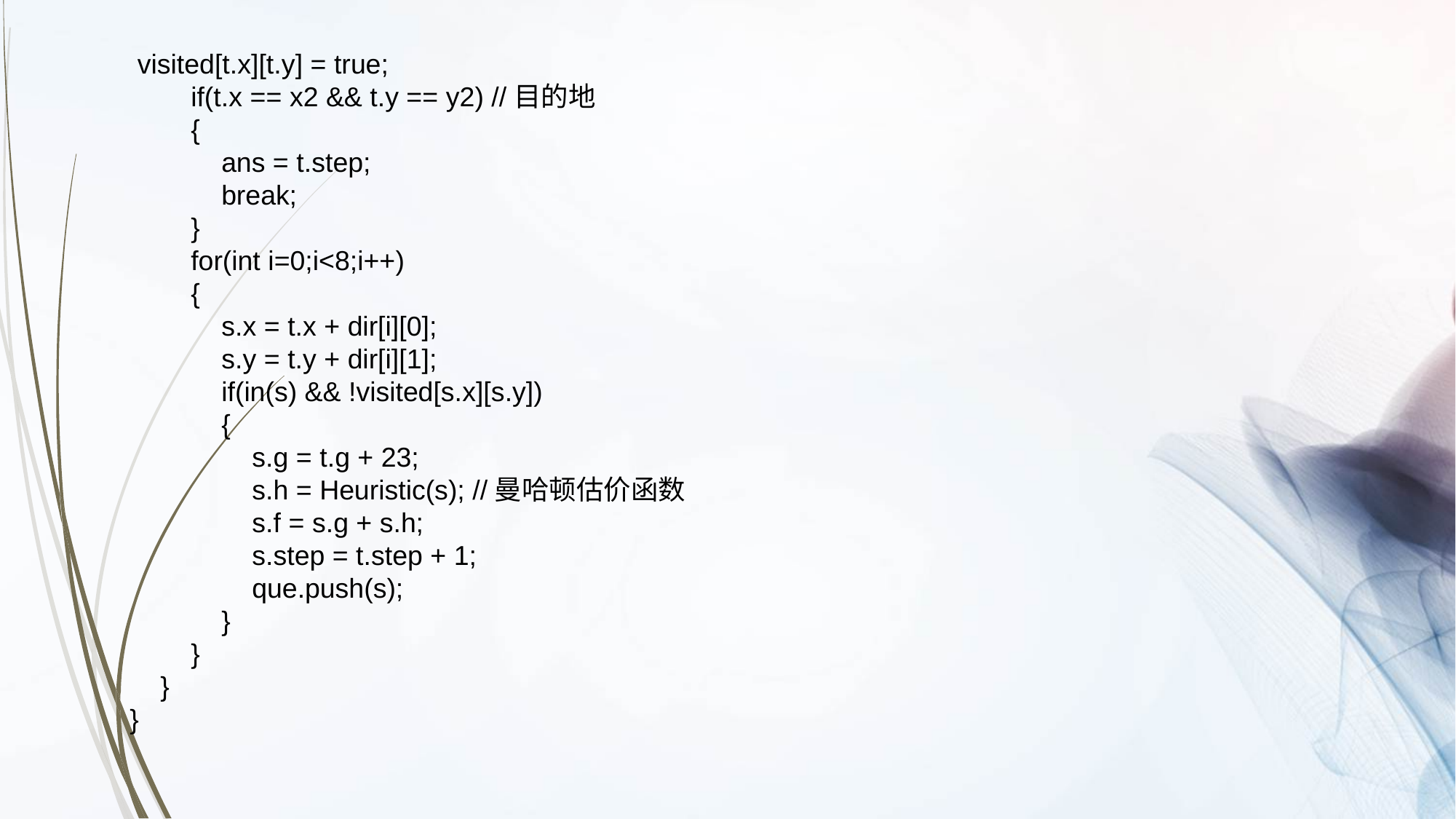

visited[t.x][t.y] = true;
        if(t.x == x2 && t.y == y2) //目的地
        {
            ans = t.step;
            break;
        }
        for(int i=0;i<8;i++)
        {
            s.x = t.x + dir[i][0];
            s.y = t.y + dir[i][1];
            if(in(s) && !visited[s.x][s.y])
            {
                s.g = t.g + 23;
                s.h = Heuristic(s); //曼哈顿估价函数
                s.f = s.g + s.h;
                s.step = t.step + 1;
                que.push(s);
            }
        }
    }
}